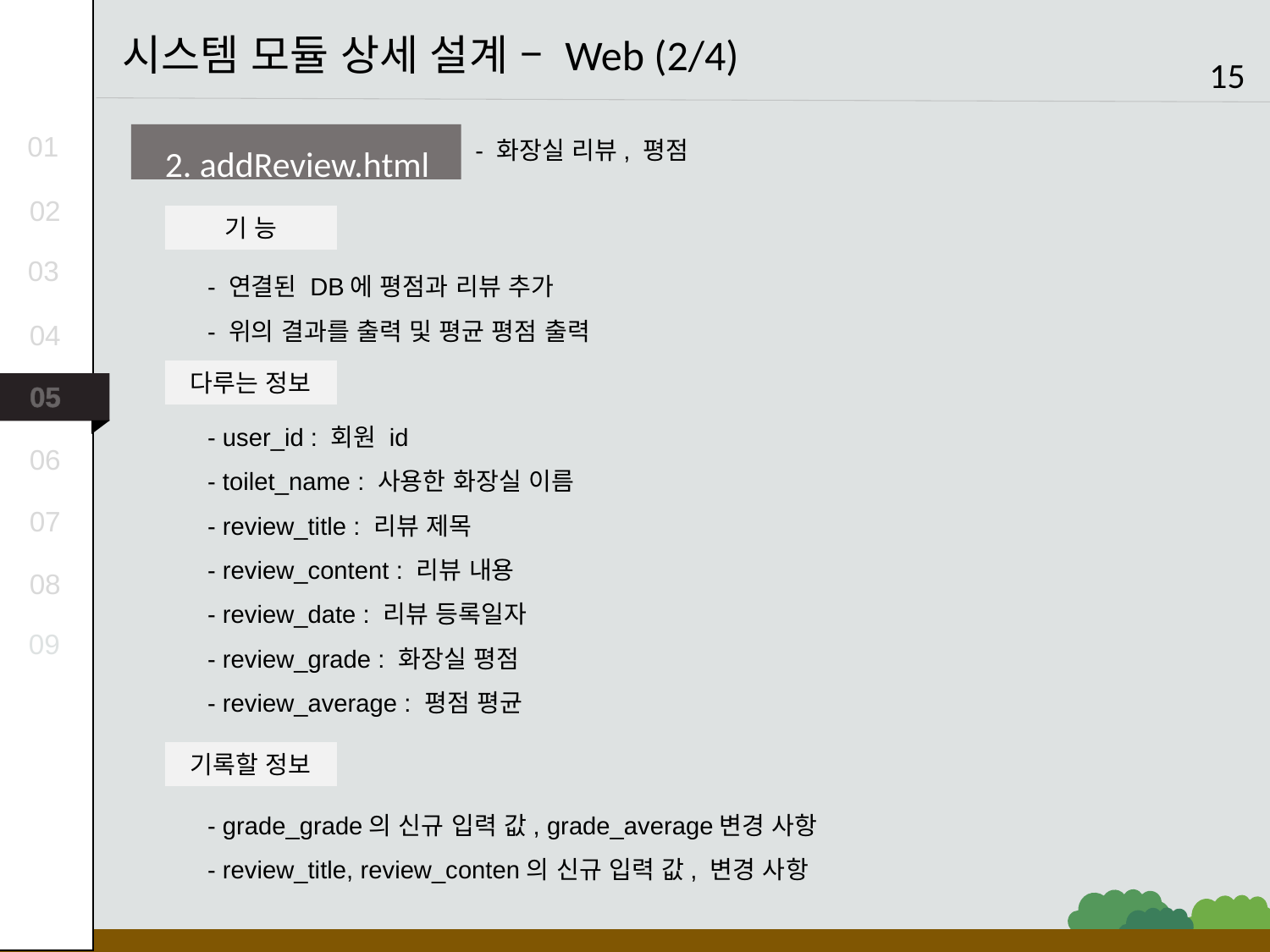

시스템 모듈 상세 설계 – Web (2/4)
15
2. addReview.html

01

- 화장실 리뷰, 평점
02
기 능
- 연결된 DB에 평점과 리뷰 추가
- 위의 결과를 출력 및 평균 평점 출력
다루는 정보
- user_id : 회원 id
- toilet_name : 사용한 화장실 이름
- review_title : 리뷰 제목
- review_content : 리뷰 내용
- review_date : 리뷰 등록일자
- review_grade : 화장실 평점
- review_average : 평점 평균
기록할 정보
03

04
05

06
07
08
09
- grade_grade의 신규 입력 값, grade_average변경 사항
- review_title, review_conten의 신규 입력 값, 변경 사항